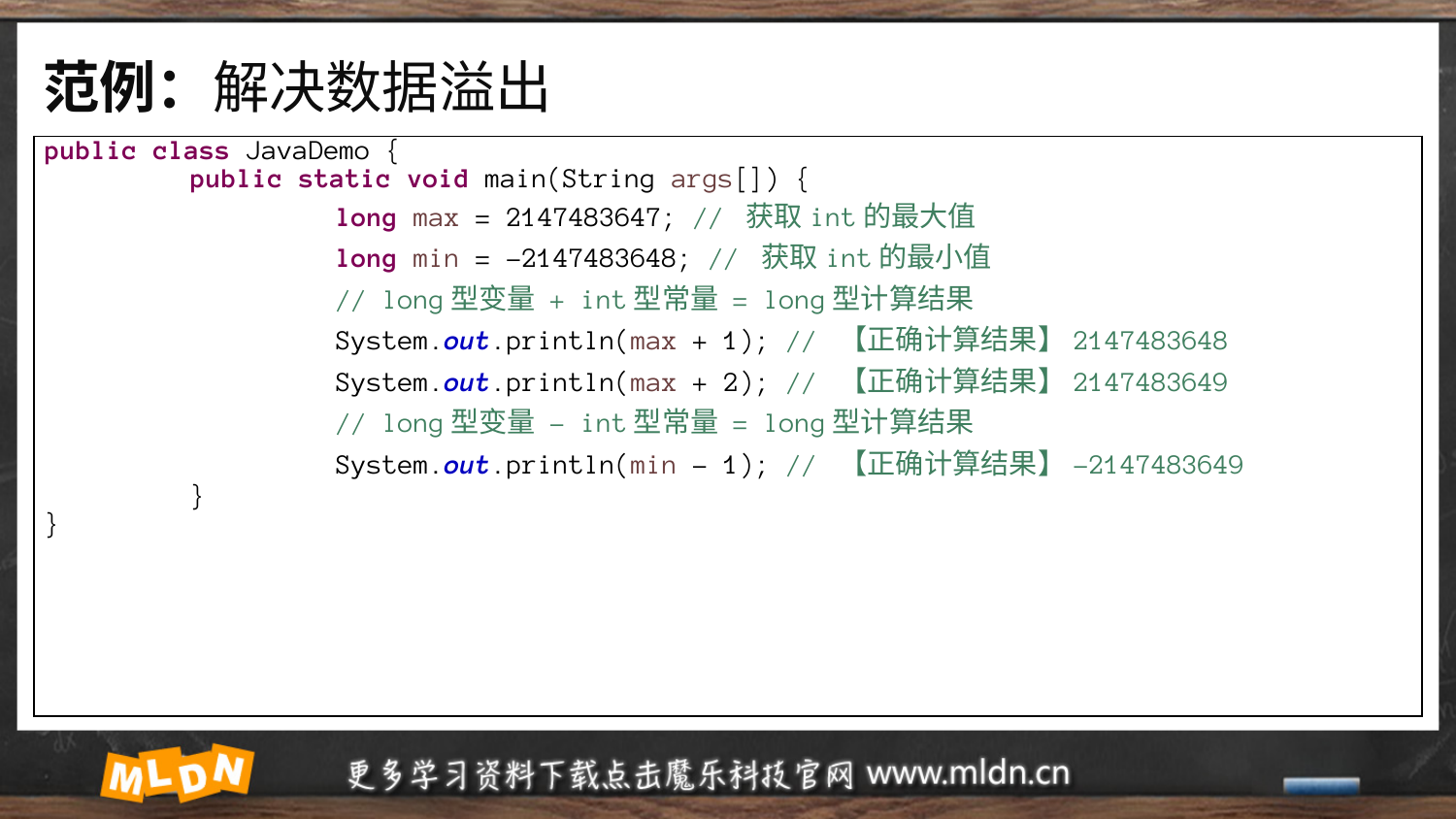

# 范例：解决数据溢出
| public class JavaDemo { public static void main(String args[]) { long max = 2147483647; // 获取int的最大值 long min = -2147483648; // 获取int的最小值 // long型变量 + int型常量 = long型计算结果 System.out.println(max + 1); // 【正确计算结果】2147483648 System.out.println(max + 2); // 【正确计算结果】2147483649 // long型变量 - int型常量 = long型计算结果 System.out.println(min - 1); // 【正确计算结果】-2147483649 } } |
| --- |